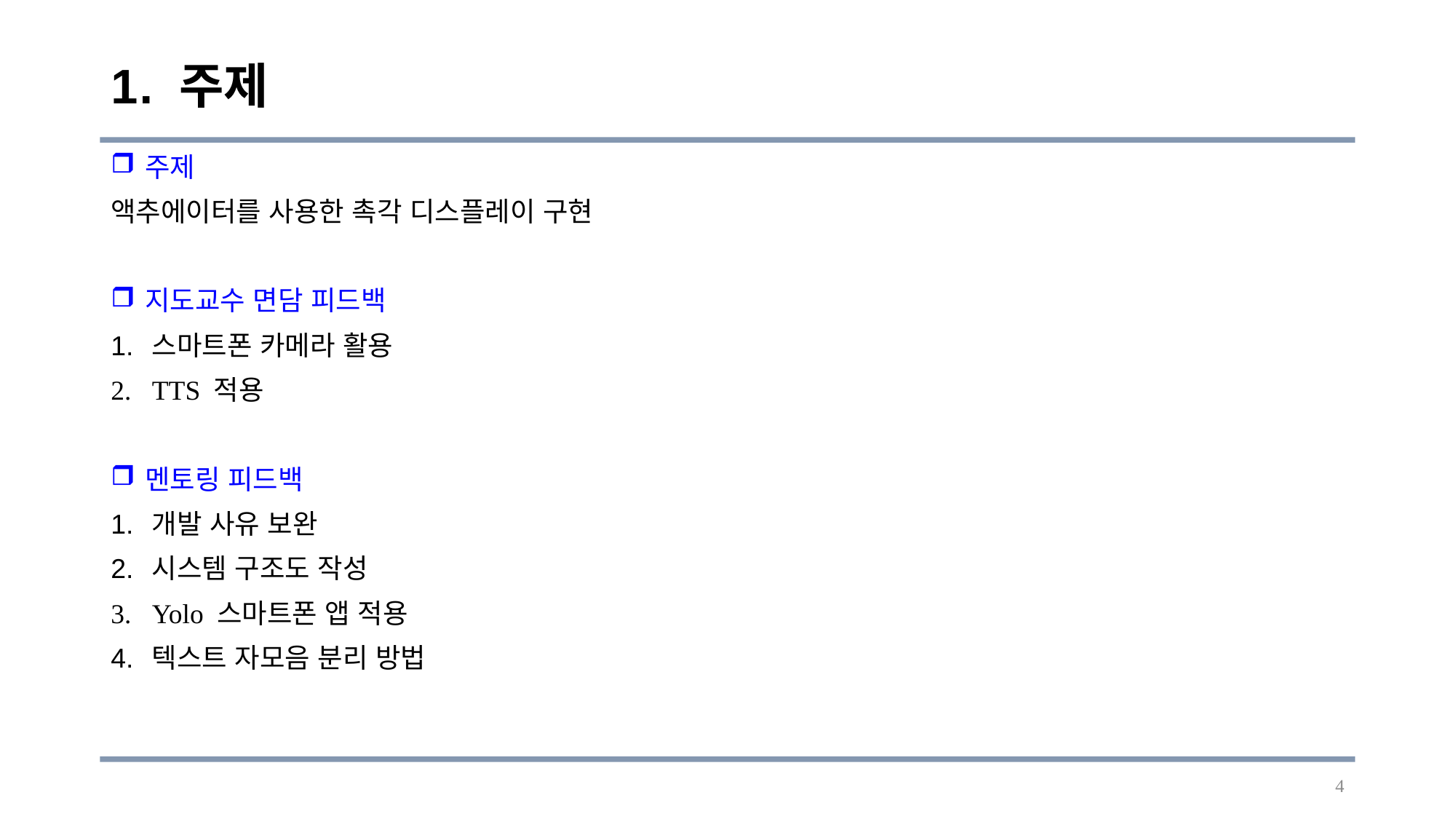

# 주제
주제
액추에이터를 사용한 촉각 디스플레이 구현

지도교수 면담 피드백
스마트폰 카메라 활용
TTS 적용

멘토링 피드백
개발 사유 보완
시스템 구조도 작성
Yolo 스마트폰 앱 적용
텍스트 자모음 분리 방법
4